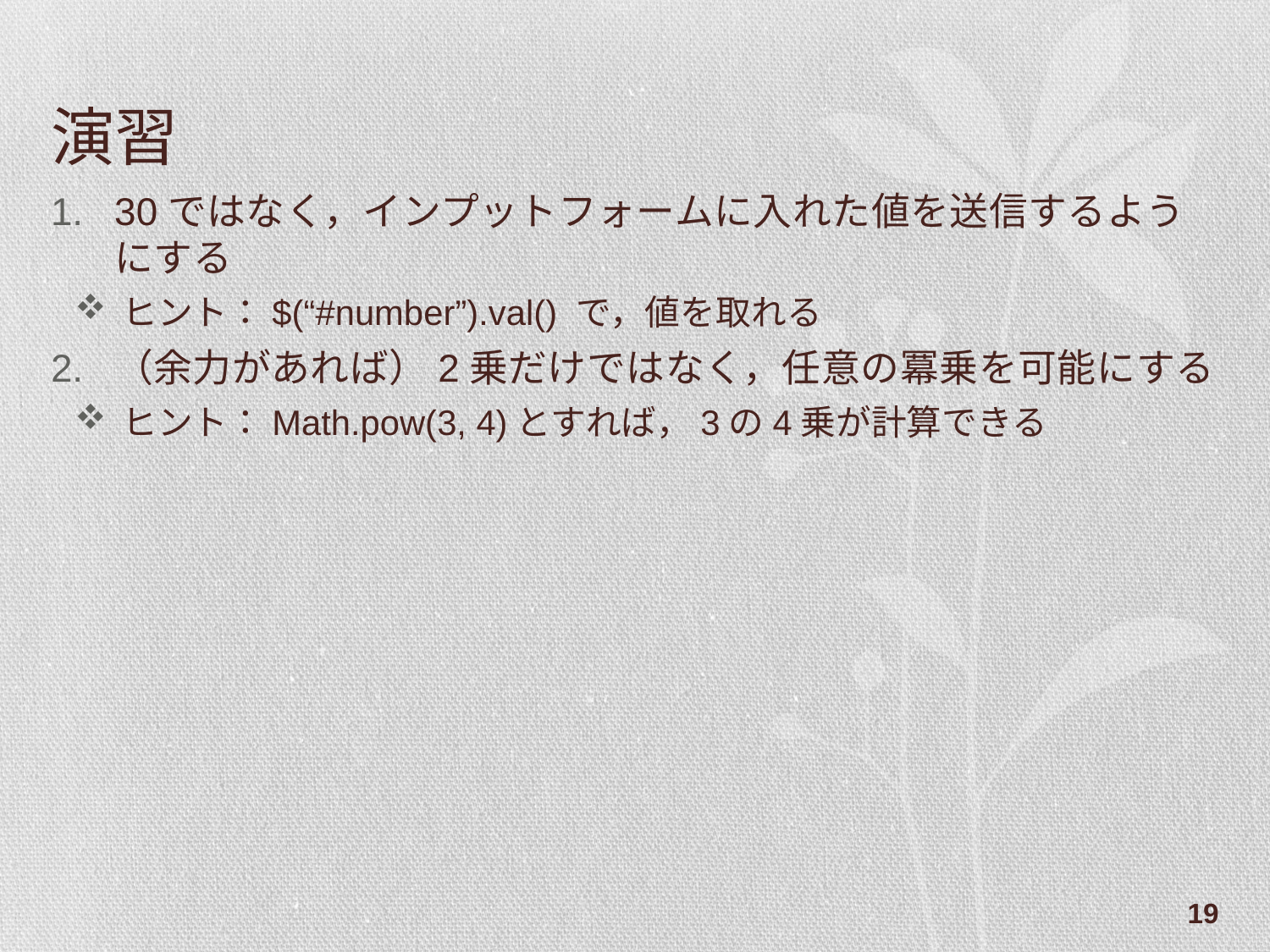

# 演習
30ではなく，インプットフォームに入れた値を送信するようにする
ヒント：$(“#number”).val() で，値を取れる
（余力があれば）2乗だけではなく，任意の冪乗を可能にする
ヒント：Math.pow(3, 4)とすれば，3の4乗が計算できる
19